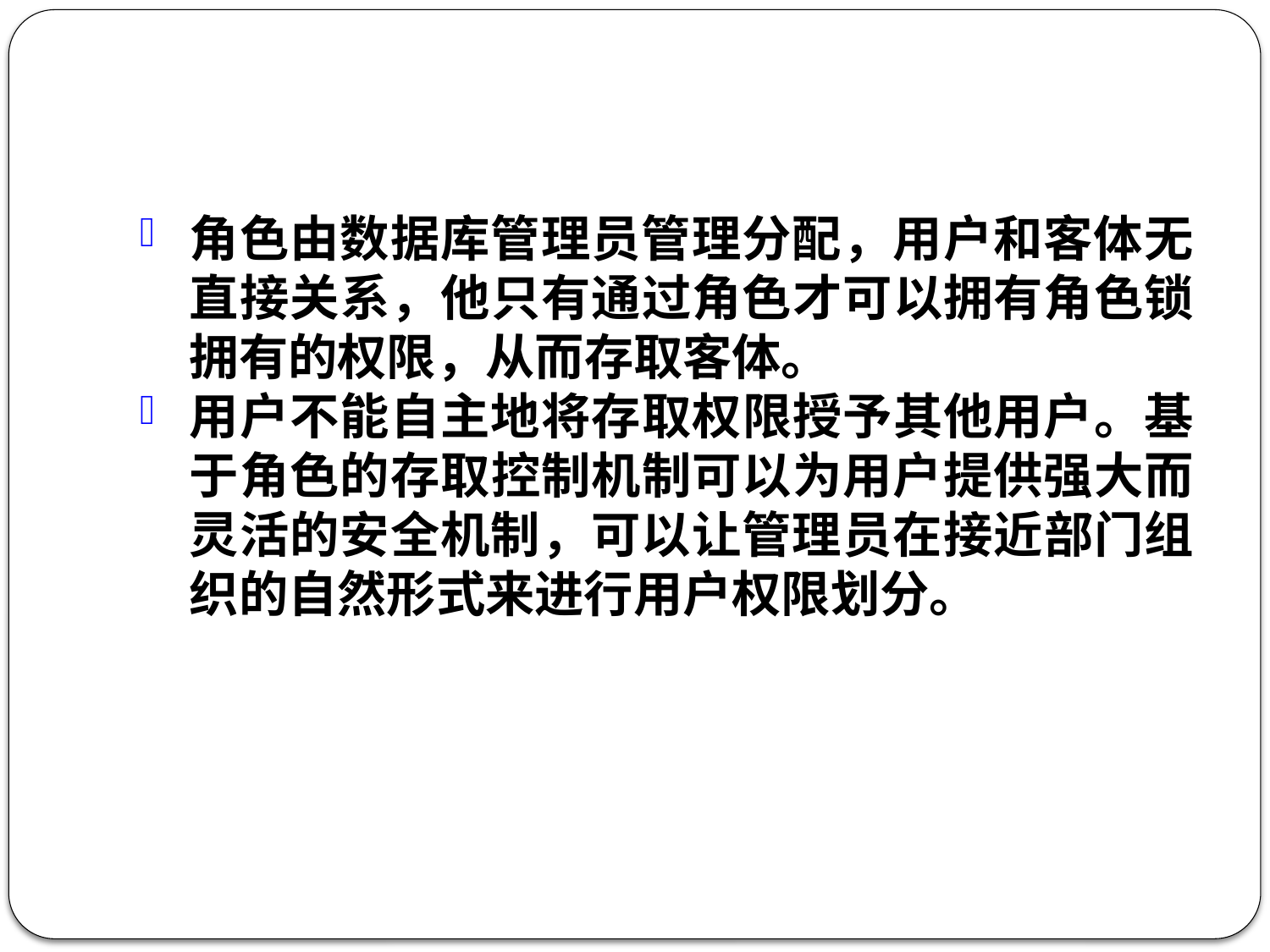

#
角色由数据库管理员管理分配，用户和客体无直接关系，他只有通过角色才可以拥有角色锁拥有的权限，从而存取客体。
用户不能自主地将存取权限授予其他用户。基于角色的存取控制机制可以为用户提供强大而灵活的安全机制，可以让管理员在接近部门组织的自然形式来进行用户权限划分。